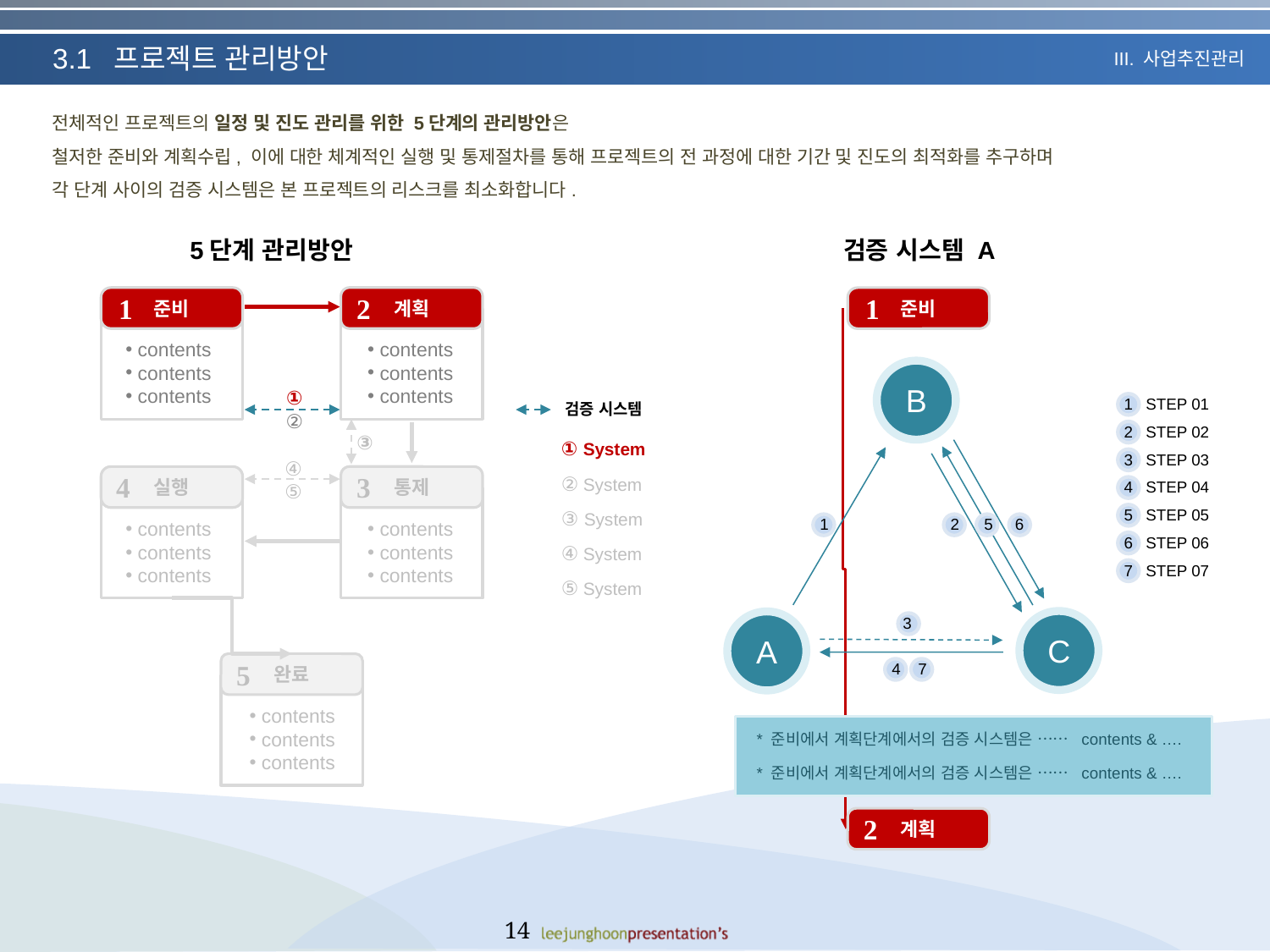

5단계 관리방안
검증 시스템 A
1
준비
2
계획
1
준비

 contents
 contents
 contents
 contents
 contents
 contents
B
①
1
STEP 01
검증 시스템

②
2
STEP 02
① System
② System
③ System
④ System
⑤ System

③
3
STEP 03

④
4
3
실행

통제

4
STEP 04
⑤

5
STEP 05

1
2
5
6
 contents
 contents
 contents
 contents
 contents
 contents

6
STEP 06

7
STEP 07

3
C
A

5
4
7
완료

 contents
 contents
 contents

* 준비에서 계획단계에서의 검증 시스템은 ……  contents & ….
* 준비에서 계획단계에서의 검증 시스템은 ……  contents & ….
2
계획